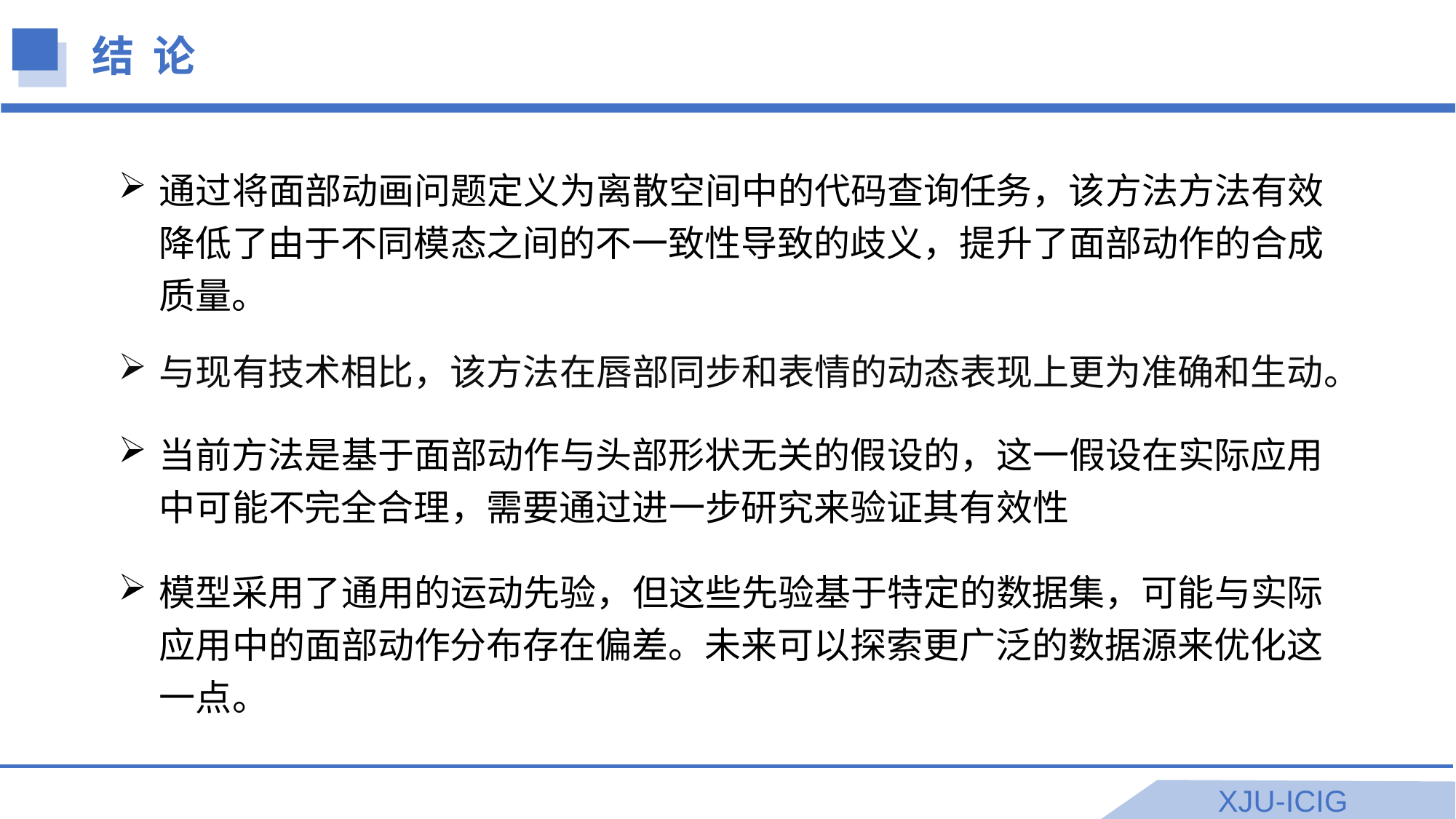

结  论

通过将面部动画问题定义为离散空间中的代码查询任务，该方法方法有效降低了由于不同模态之间的不一致性导致的歧义，提升了面部动作的合成质量。
与现有技术相比，该方法在唇部同步和表情的动态表现上更为准确和生动。
当前方法是基于面部动作与头部形状无关的假设的，这一假设在实际应用中可能不完全合理，需要通过进一步研究来验证其有效性
模型采用了通用的运动先验，但这些先验基于特定的数据集，可能与实际应用中的面部动作分布存在偏差。未来可以探索更广泛的数据源来优化这一点。
XJU-ICIG